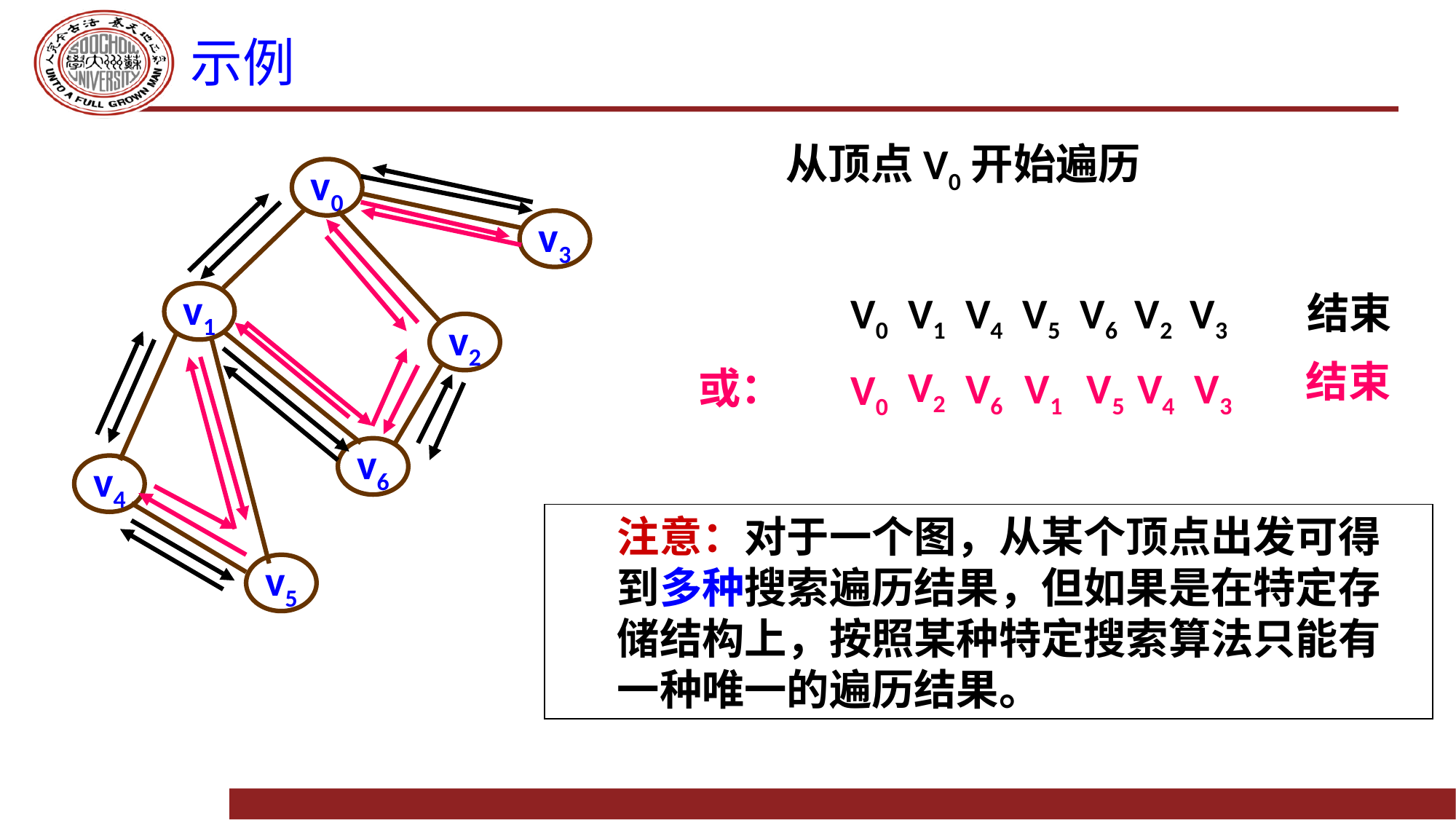

# 示例
从顶点V0开始遍历
v0

v3

V0
V1
V4
V5
V6
V2
V3
结束
v1
v2

结束
V2
V6
V1
V5
V4
V3
或：

V0

v6
v4

注意：对于一个图，从某个顶点出发可得到多种搜索遍历结果，但如果是在特定存储结构上，按照某种特定搜索算法只能有一种唯一的遍历结果。

v5